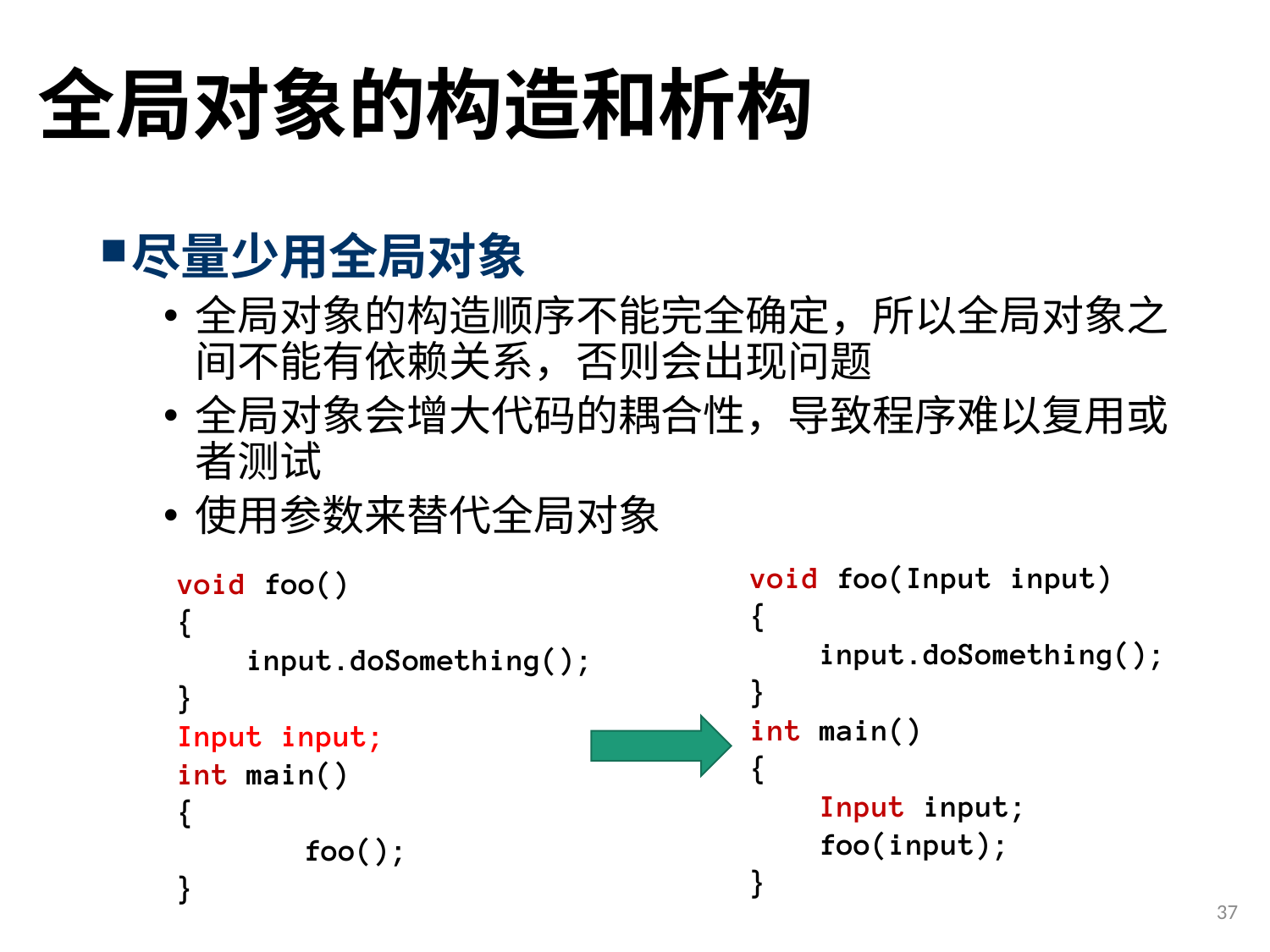

# 全局对象的构造和析构
尽量少用全局对象
全局对象的构造顺序不能完全确定，所以全局对象之间不能有依赖关系，否则会出现问题
全局对象会增大代码的耦合性，导致程序难以复用或者测试
使用参数来替代全局对象

void foo(Input input)
{
    input.doSomething();
}
int main()
{
    Input input;
    foo(input);
}

void foo()
{
    input.doSomething();
}
Input input;
int main()
{
	foo();
}

37